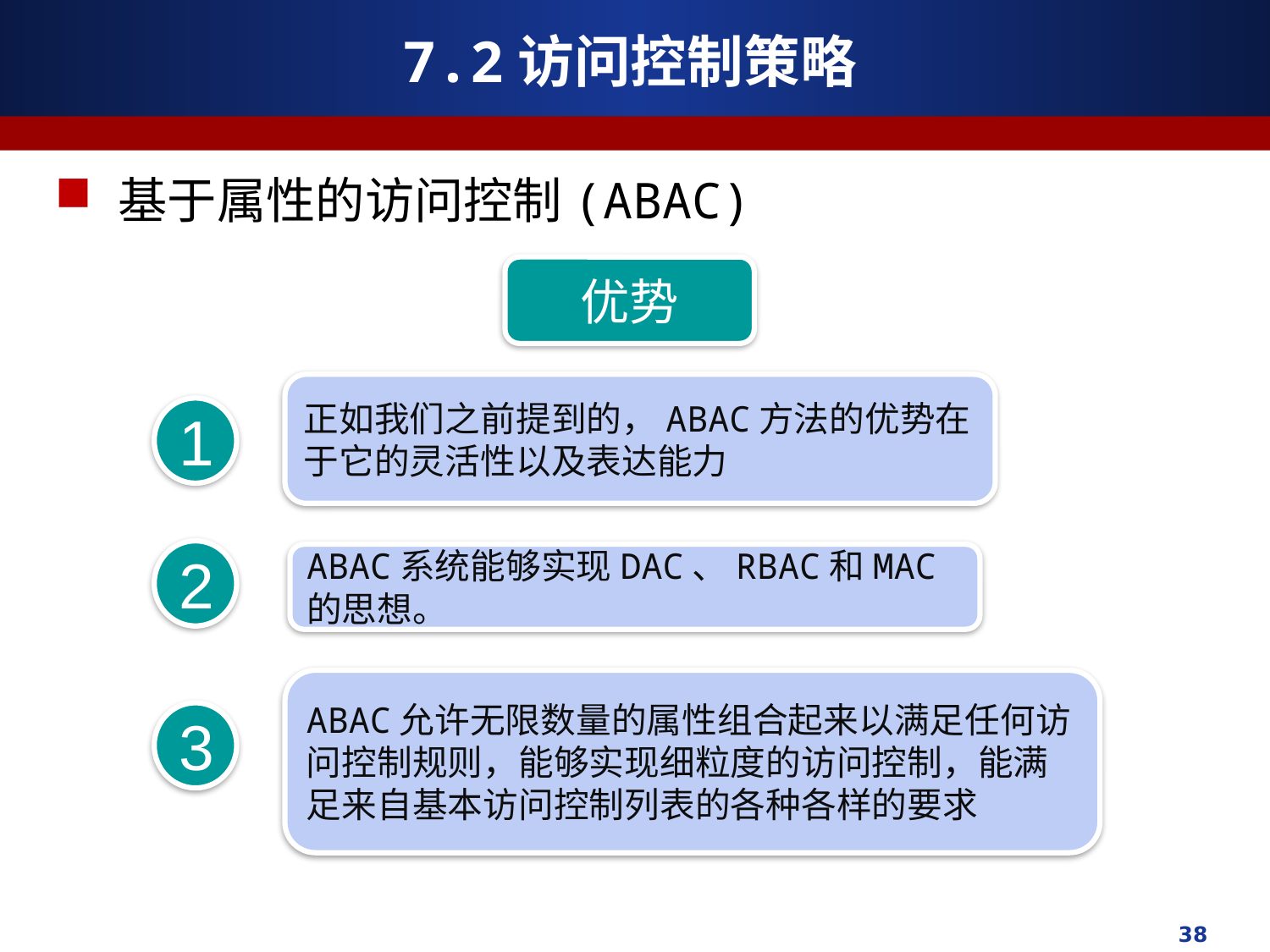

# 7.2访问控制策略
基于属性的访问控制(ABAC)
优势
正如我们之前提到的，ABAC方法的优势在于它的灵活性以及表达能力
1
2
ABAC系统能够实现DAC、RBAC和MAC的思想。
ABAC允许无限数量的属性组合起来以满足任何访问控制规则，能够实现细粒度的访问控制，能满足来自基本访问控制列表的各种各样的要求
3
38